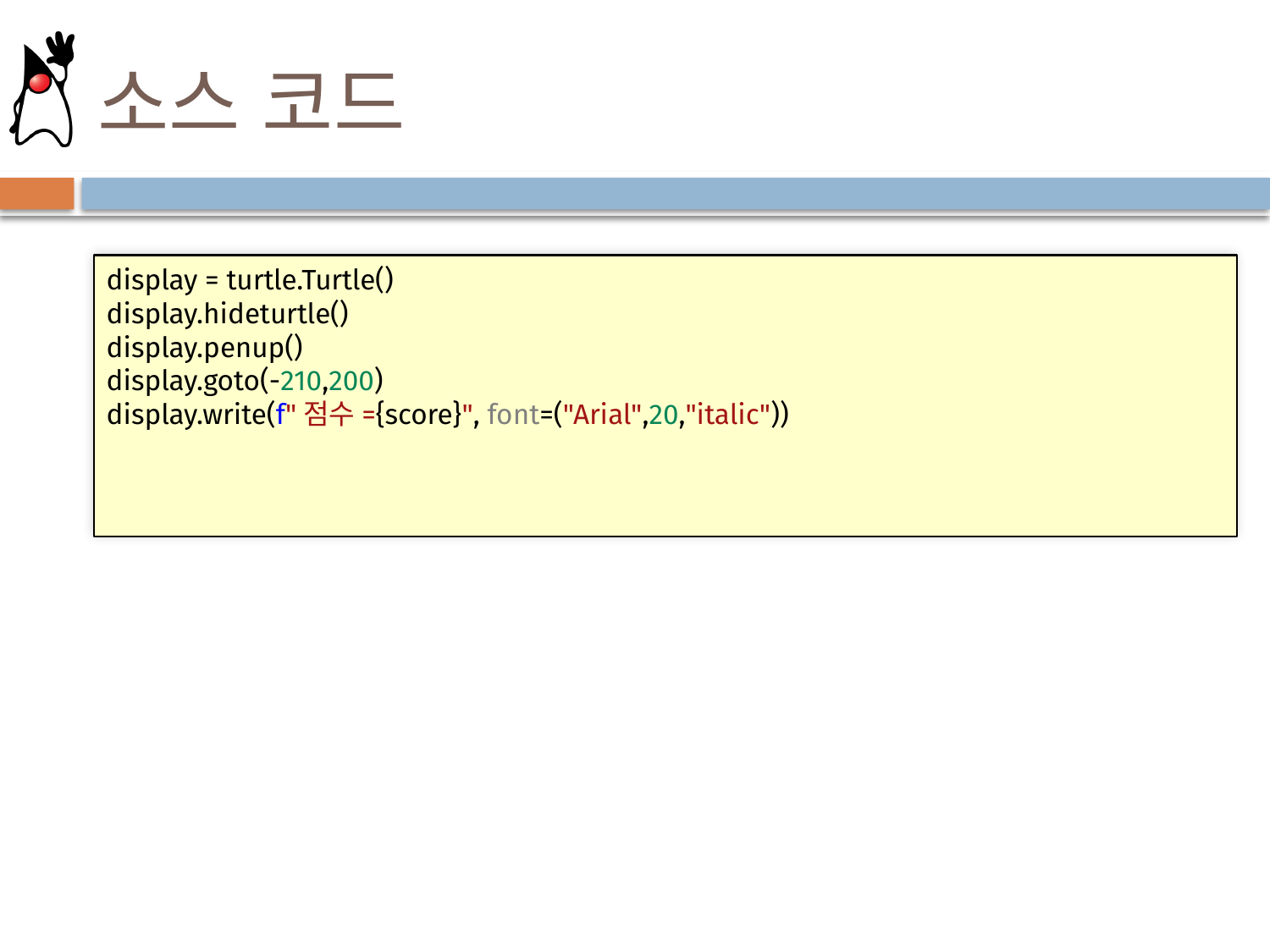

# 소스 코드
display = turtle.Turtle()
display.hideturtle()
display.penup()
display.goto(-210,200)
display.write(f"점수={score}", font=("Arial",20,"italic"))